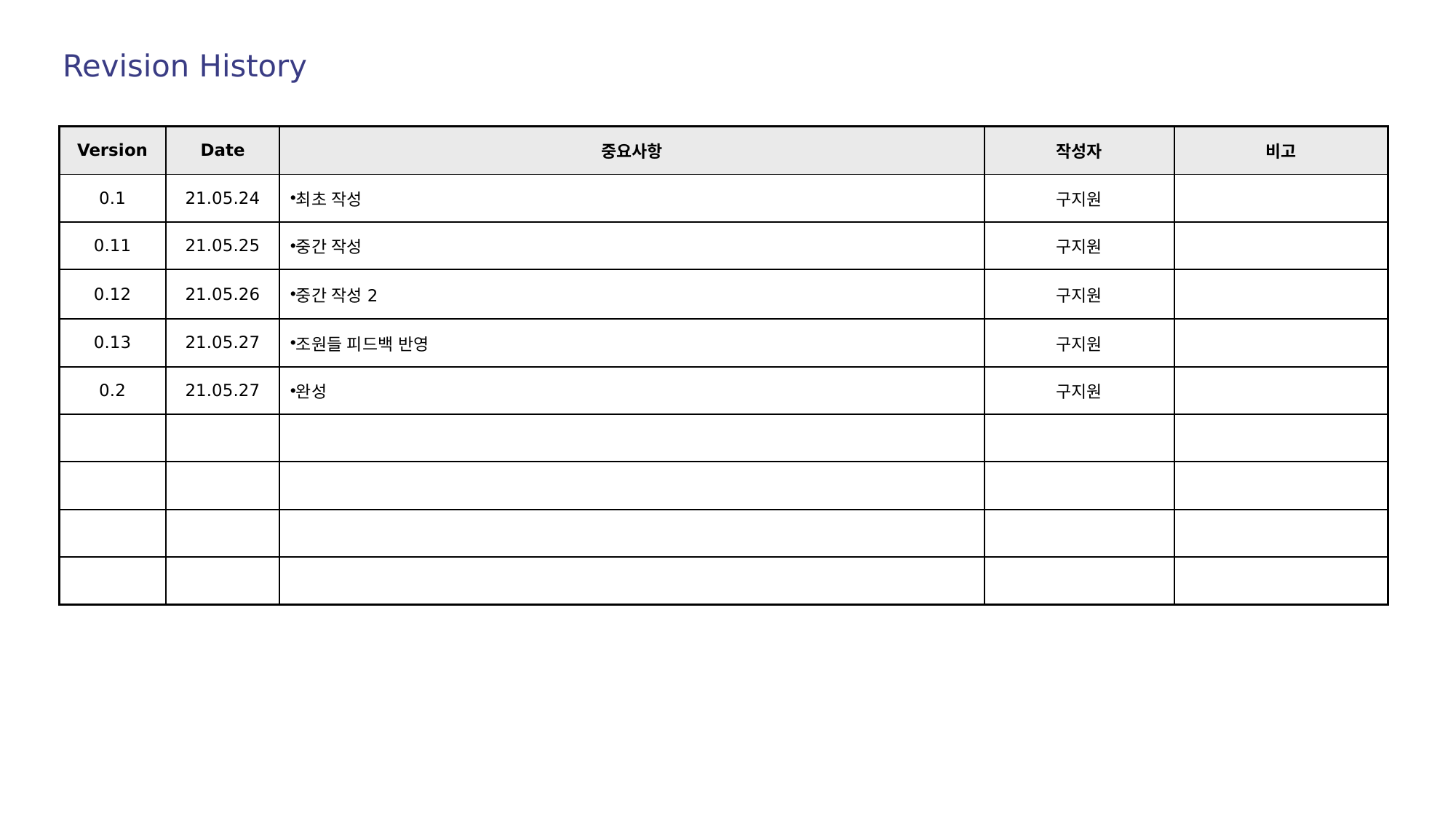

Revision History
| Version | Date | 중요사항 | 작성자 | 비고 |
| --- | --- | --- | --- | --- |
| 0.1 | 21.05.24 | 최초 작성 | 구지원 |  |
| 0.11 | 21.05.25 | 중간 작성 | 구지원 |  |
| 0.12 | 21.05.26 | 중간 작성2 | 구지원 |  |
| 0.13 | 21.05.27 | 조원들 피드백 반영 | 구지원 |  |
| 0.2 | 21.05.27 | 완성 | 구지원 |  |
|  |  |  |  |  |
|  |  |  |  |  |
|  |  |  |  |  |
|  |  |  |  |  |